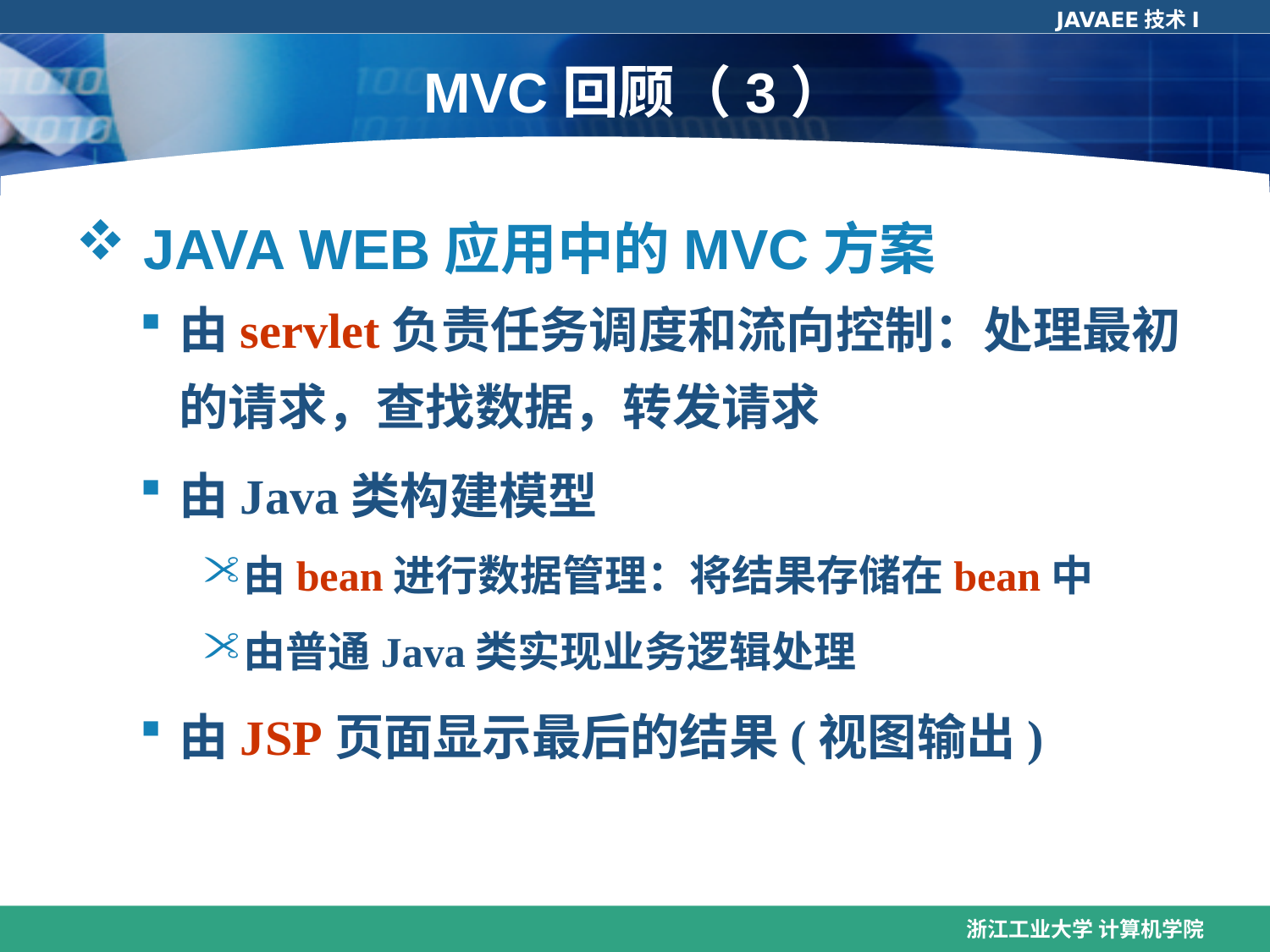

# MVC回顾（3）
 JAVA WEB应用中的MVC方案
由servlet负责任务调度和流向控制：处理最初的请求，查找数据，转发请求
由Java类构建模型
由bean进行数据管理：将结果存储在bean中
由普通Java类实现业务逻辑处理
由JSP页面显示最后的结果(视图输出)